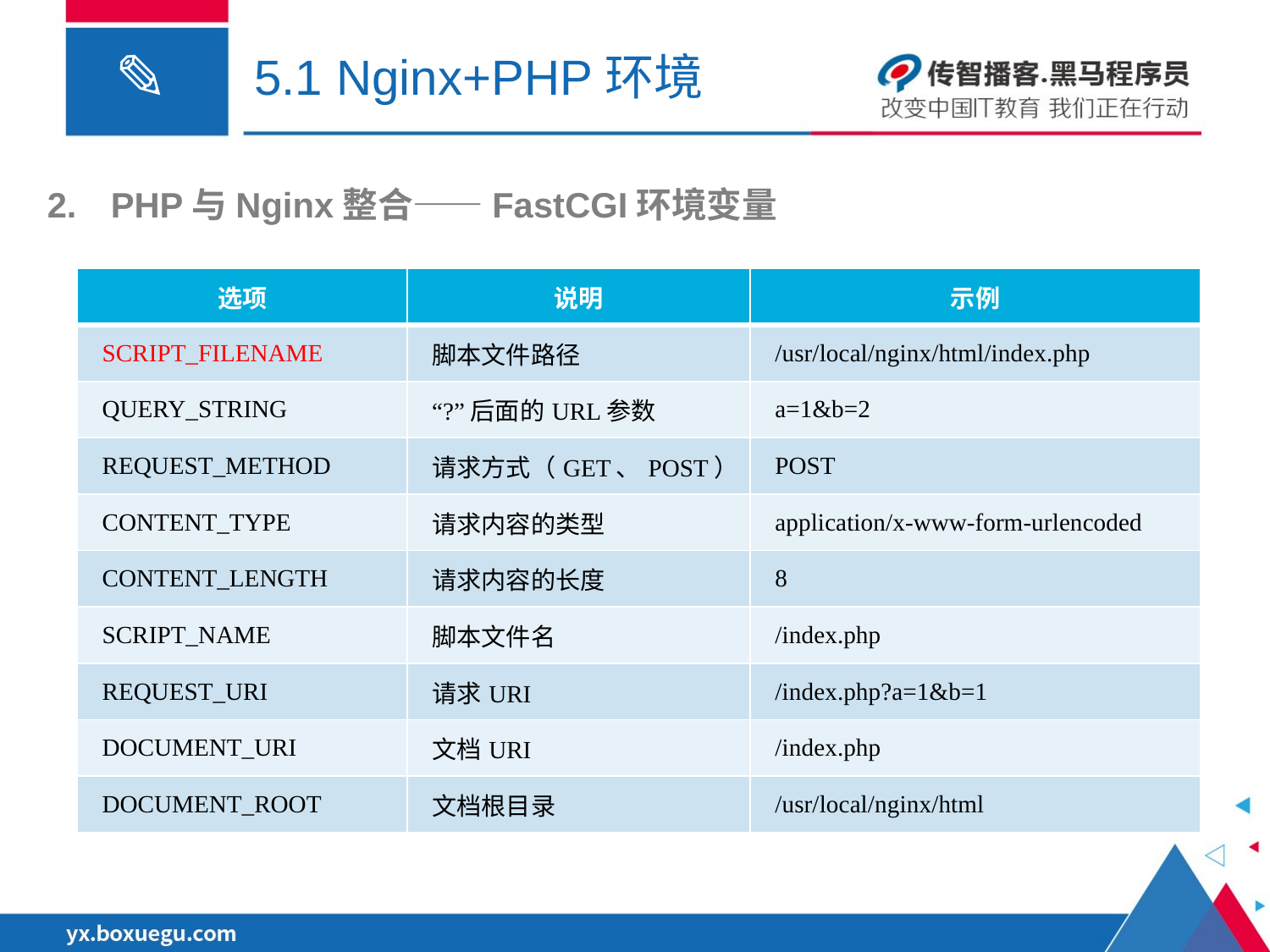

# 5.1 Nginx+PHP环境
PHP与Nginx整合——FastCGI环境变量
| 选项 | 说明 | 示例 |
| --- | --- | --- |
| SCRIPT\_FILENAME | 脚本文件路径 | /usr/local/nginx/html/index.php |
| QUERY\_STRING | “?”后面的URL参数 | a=1&b=2 |
| REQUEST\_METHOD | 请求方式（GET、POST） | POST |
| CONTENT\_TYPE | 请求内容的类型 | application/x-www-form-urlencoded |
| CONTENT\_LENGTH | 请求内容的长度 | 8 |
| SCRIPT\_NAME | 脚本文件名 | /index.php |
| REQUEST\_URI | 请求URI | /index.php?a=1&b=1 |
| DOCUMENT\_URI | 文档URI | /index.php |
| DOCUMENT\_ROOT | 文档根目录 | /usr/local/nginx/html |